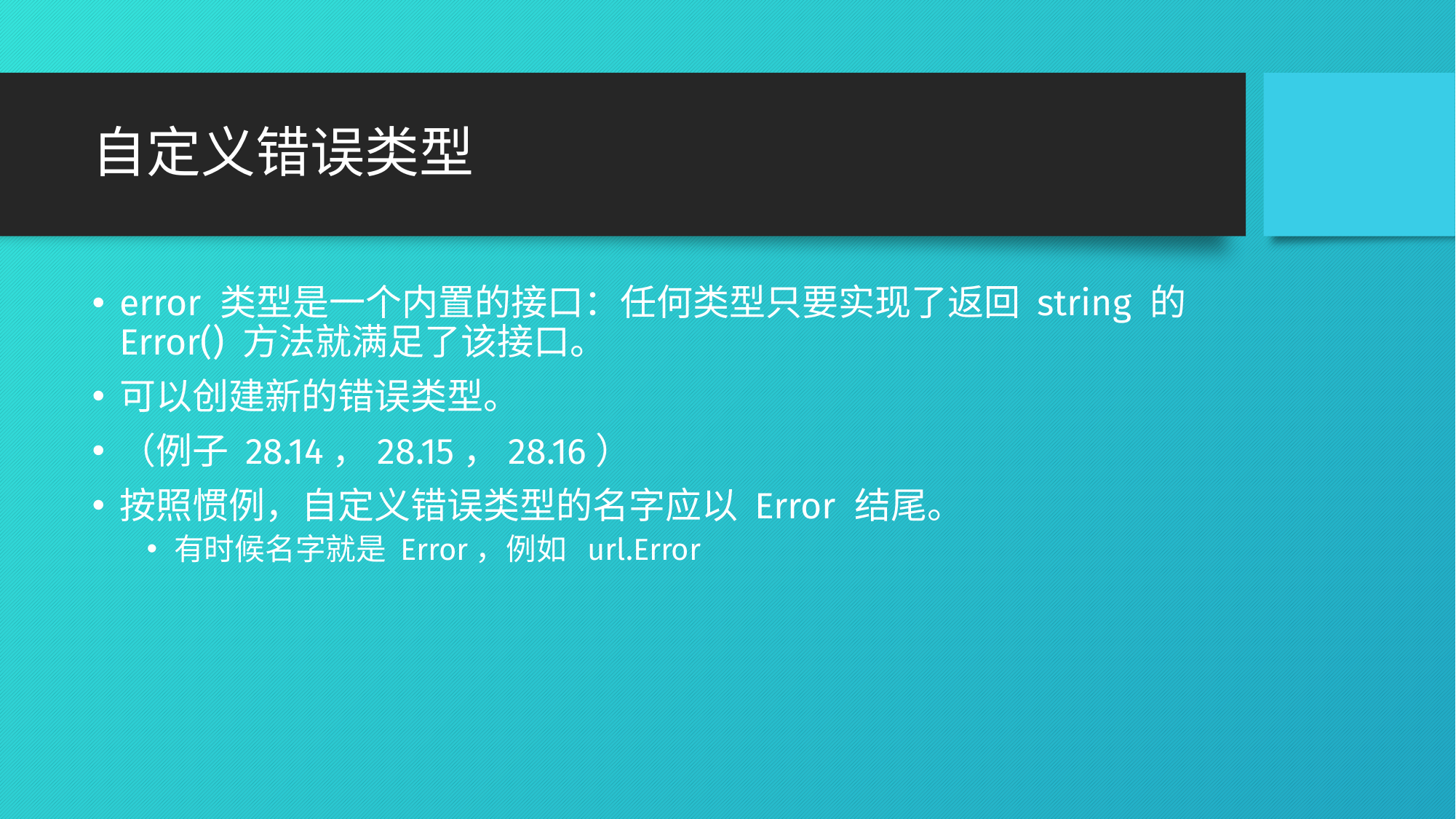

# 自定义错误类型
error 类型是一个内置的接口：任何类型只要实现了返回 string 的 Error() 方法就满足了该接口。
可以创建新的错误类型。
（例子 28.14，28.15，28.16）
按照惯例，自定义错误类型的名字应以 Error 结尾。
有时候名字就是 Error，例如  url.Error